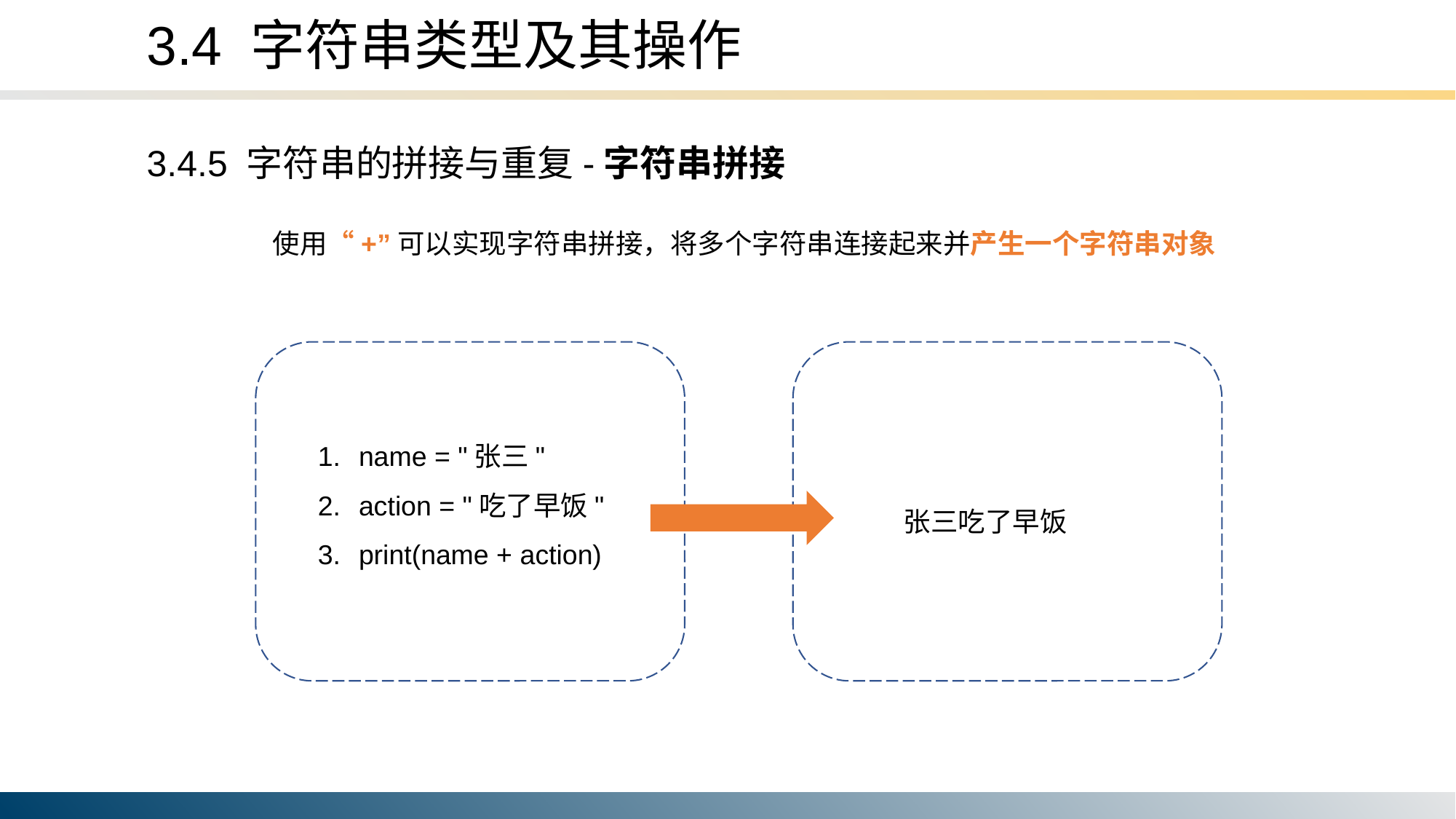

3.4 字符串类型及其操作

3.4.5 字符串的拼接与重复-字符串拼接
使用“+”可以实现字符串拼接，将多个字符串连接起来并产生一个字符串对象

name = "张三"
action = "吃了早饭"
print(name + action)
张三吃了早饭